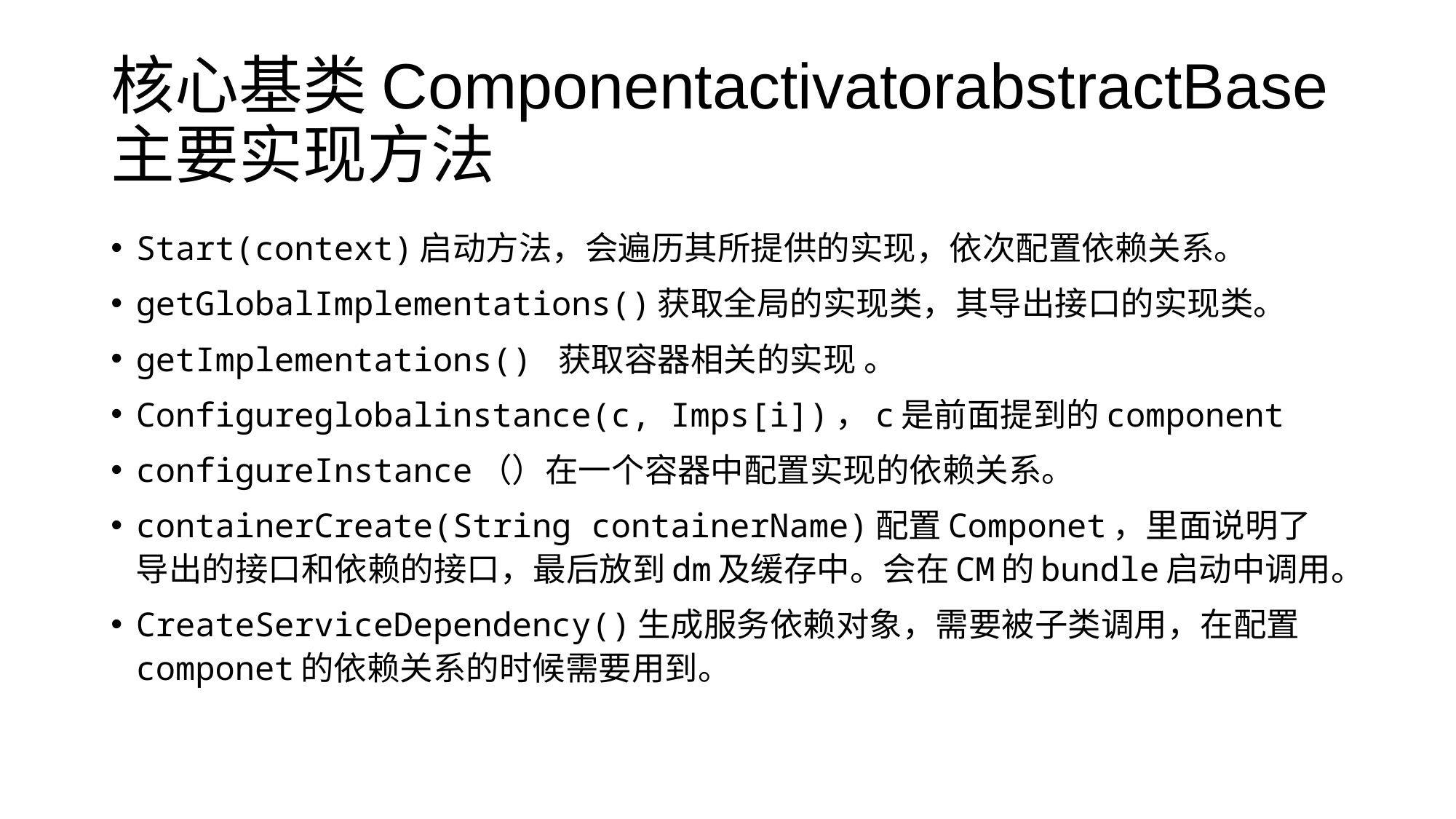

# 核心基类ComponentactivatorabstractBase主要实现方法
Start(context)启动方法，会遍历其所提供的实现，依次配置依赖关系。
getGlobalImplementations()获取全局的实现类，其导出接口的实现类。
getImplementations() 获取容器相关的实现 。
Configureglobalinstance(c, Imps[i])，c是前面提到的component
configureInstance（）在一个容器中配置实现的依赖关系。
containerCreate(String containerName)配置Componet，里面说明了导出的接口和依赖的接口，最后放到dm及缓存中。会在CM的bundle启动中调用。
CreateServiceDependency()生成服务依赖对象，需要被子类调用，在配置componet的依赖关系的时候需要用到。